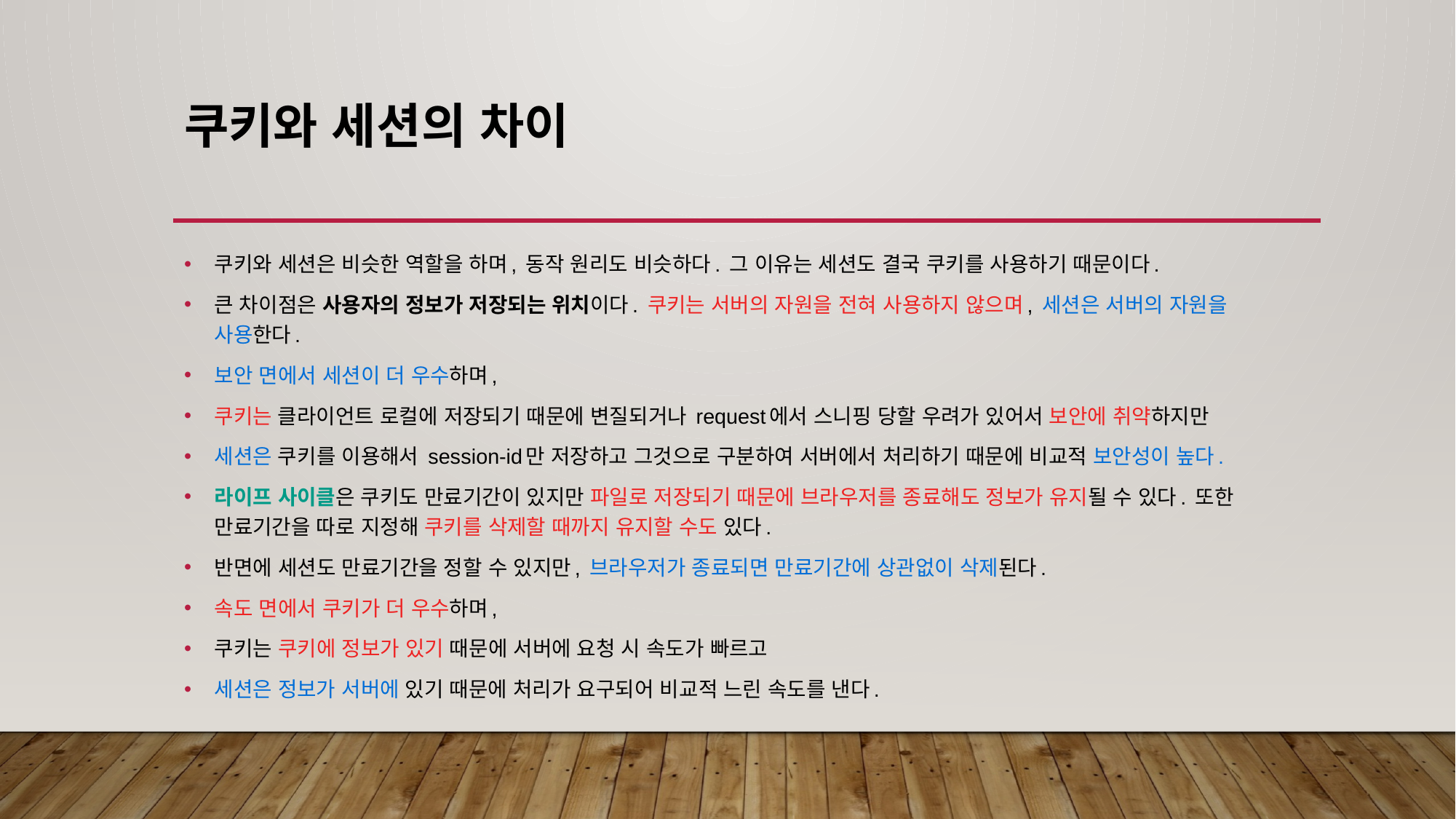

# 쿠키와 세션의 차이
쿠키와 세션은 비슷한 역할을 하며, 동작 원리도 비슷하다. 그 이유는 세션도 결국 쿠키를 사용하기 때문이다.
큰 차이점은 사용자의 정보가 저장되는 위치이다. 쿠키는 서버의 자원을 전혀 사용하지 않으며, 세션은 서버의 자원을 사용한다.
보안 면에서 세션이 더 우수하며,
쿠키는 클라이언트 로컬에 저장되기 때문에 변질되거나 request에서 스니핑 당할 우려가 있어서 보안에 취약하지만
세션은 쿠키를 이용해서 session-id만 저장하고 그것으로 구분하여 서버에서 처리하기 때문에 비교적 보안성이 높다.
라이프 사이클은 쿠키도 만료기간이 있지만 파일로 저장되기 때문에 브라우저를 종료해도 정보가 유지될 수 있다. 또한 만료기간을 따로 지정해 쿠키를 삭제할 때까지 유지할 수도 있다.
반면에 세션도 만료기간을 정할 수 있지만, 브라우저가 종료되면 만료기간에 상관없이 삭제된다.
속도 면에서 쿠키가 더 우수하며,
쿠키는 쿠키에 정보가 있기 때문에 서버에 요청 시 속도가 빠르고
세션은 정보가 서버에 있기 때문에 처리가 요구되어 비교적 느린 속도를 낸다.